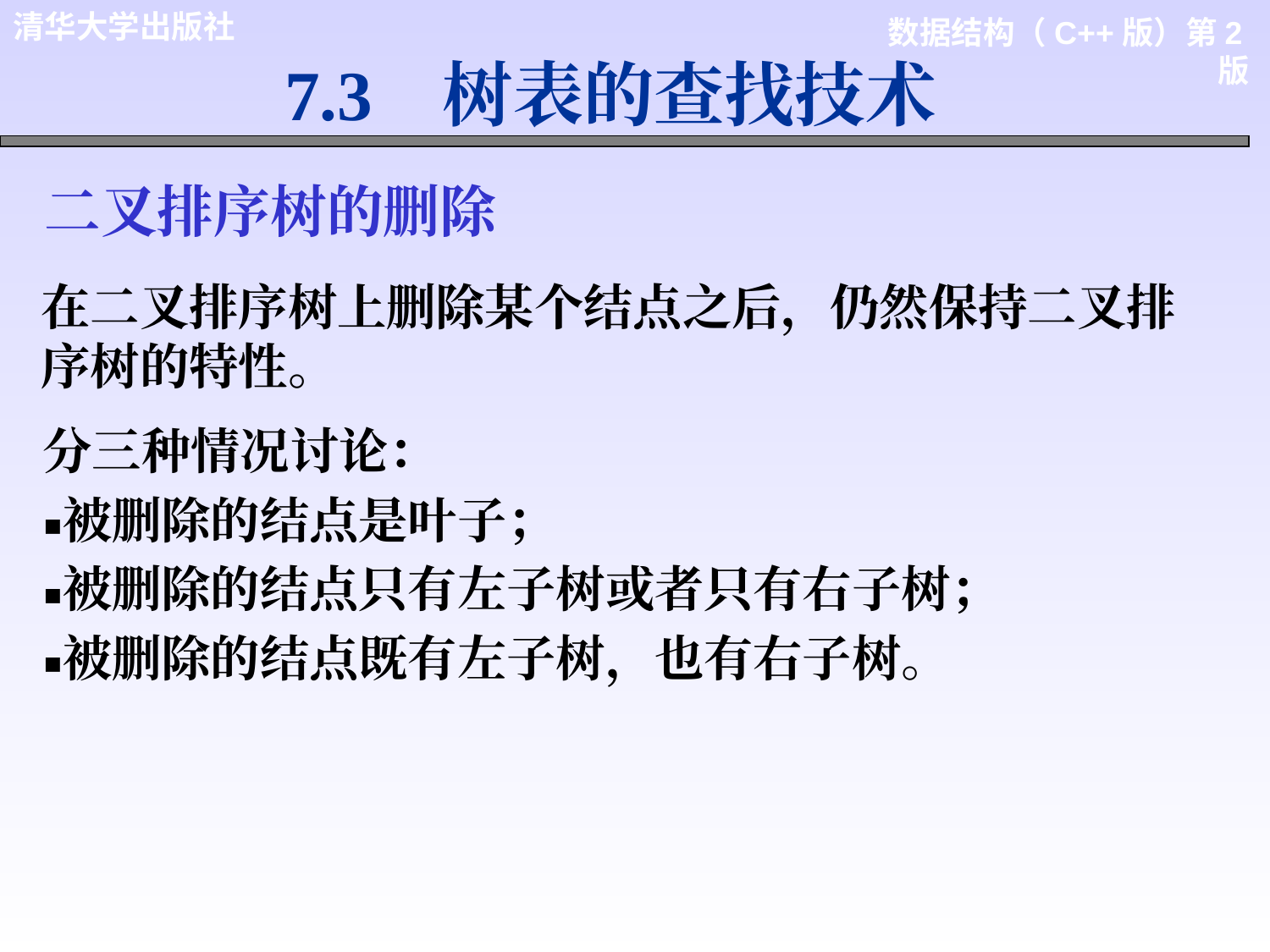

7.3   树表的查找技术
二叉排序树的删除
在二叉排序树上删除某个结点之后，仍然保持二叉排序树的特性。
分三种情况讨论：
被删除的结点是叶子；
被删除的结点只有左子树或者只有右子树；
被删除的结点既有左子树，也有右子树。